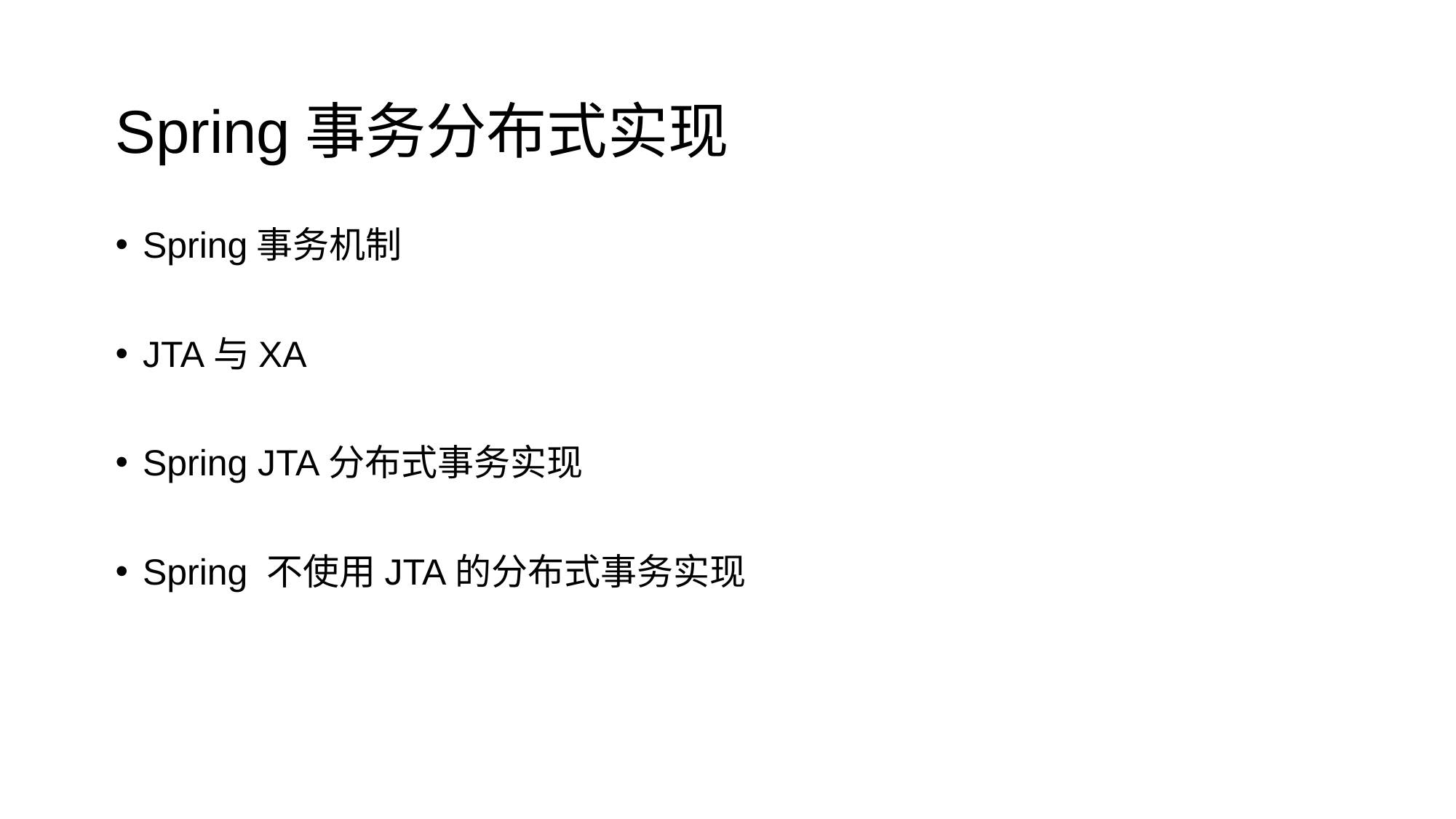

# Spring事务分布式实现
Spring事务机制

JTA与XA

Spring JTA分布式事务实现

Spring 不使用JTA的分布式事务实现